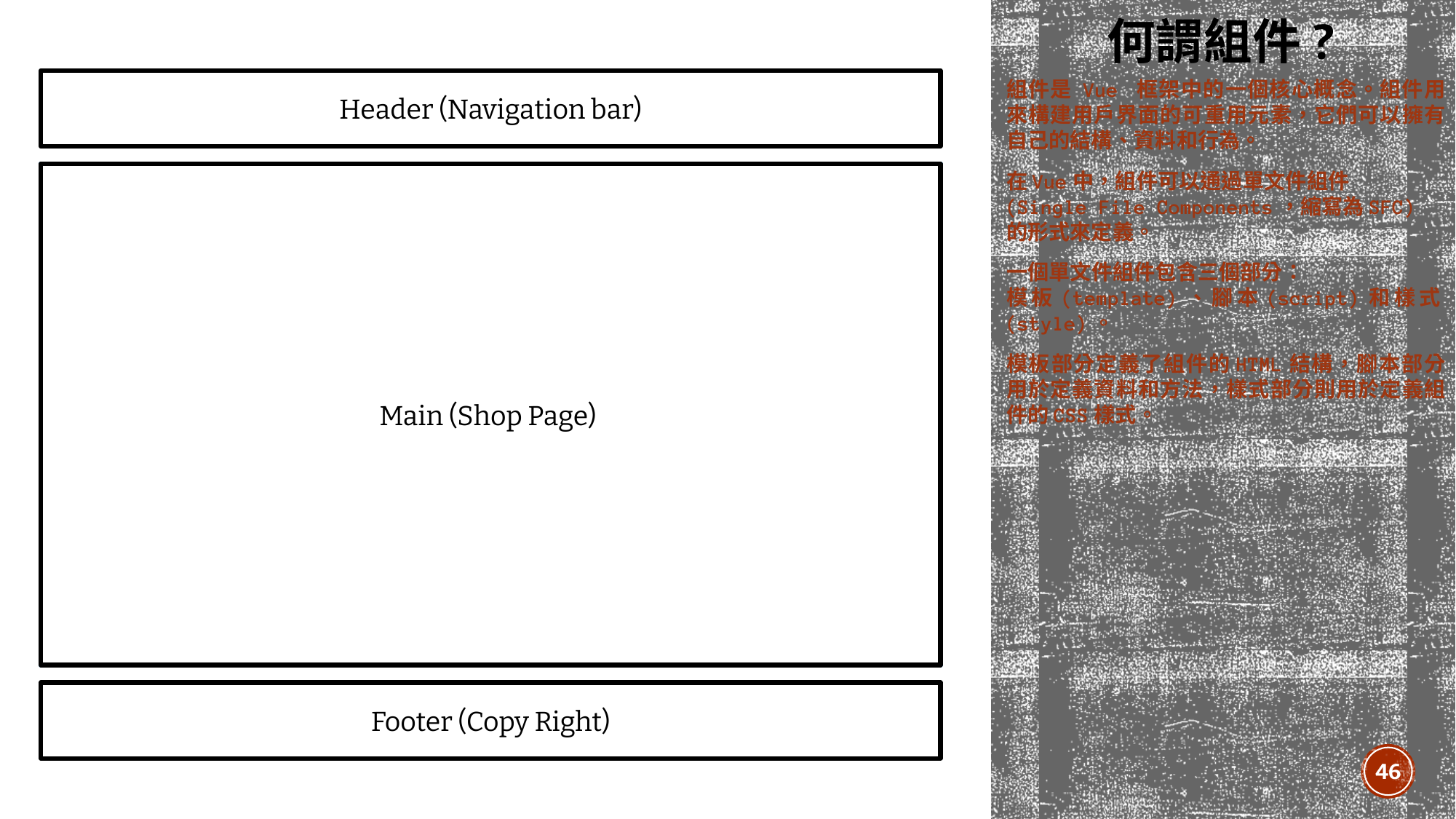

# 何謂組件?
Header (Navigation bar)
組件是 Vue 框架中的一個核心概念。組件用來構建用戶界面的可重用元素，它們可以擁有自己的結構、資料和行為。
在Vue中，組件可以通過單文件組件
(Single File Components，縮寫為SFC)
的形式來定義。
一個單文件組件包含三個部分：
模板(template)、腳本(script)和樣式(style)。
模板部分定義了組件的HTML結構，腳本部分用於定義資料和方法，樣式部分則用於定義組件的CSS樣式。
Main (Shop Page)
Main (Shopping Cart Page)
Footer (Copy Right)
46